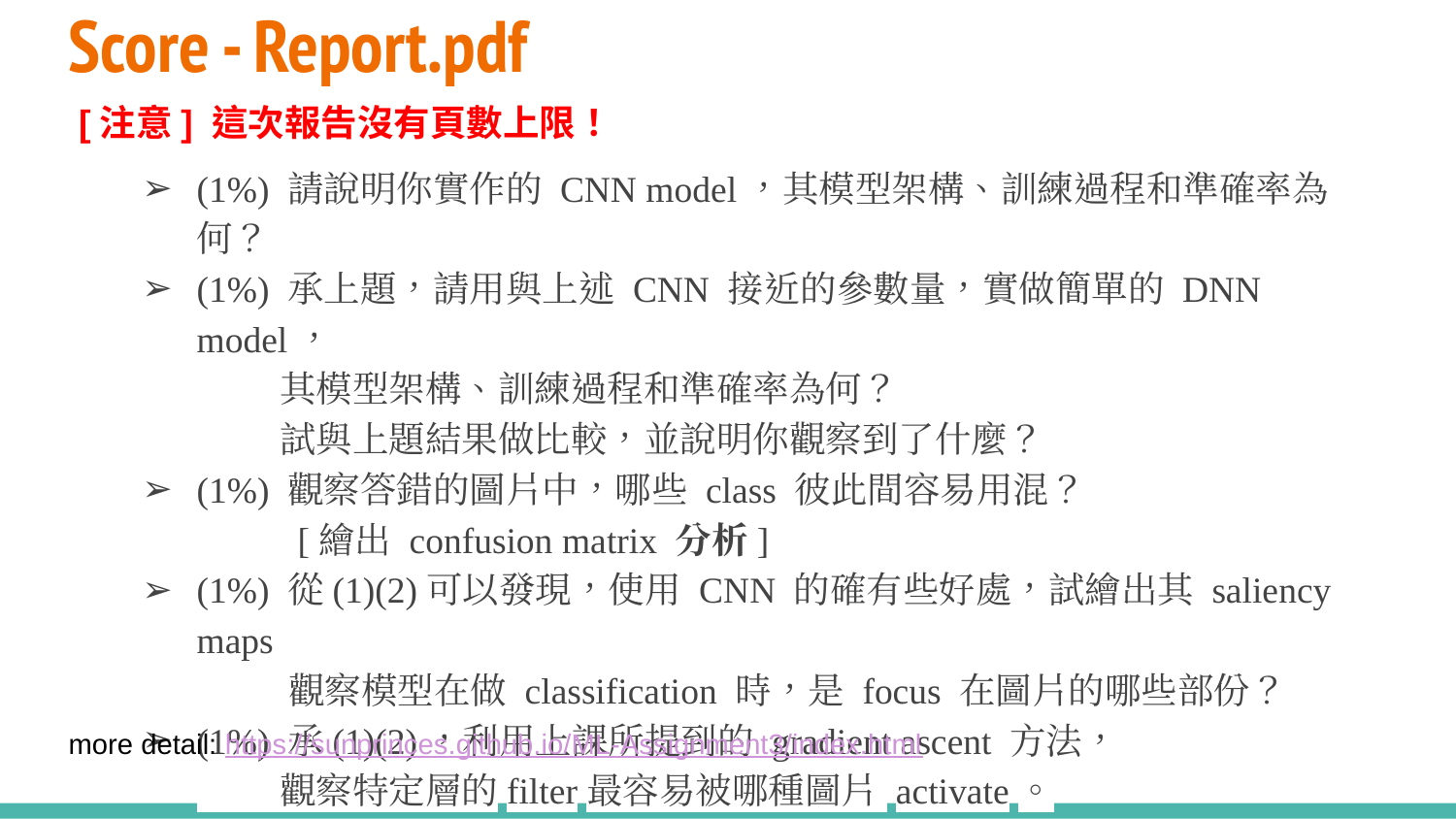

# Score - Report.pdf
[注意] 這次報告沒有頁數上限！
(1%) 請說明你實作的 CNN model，其模型架構、訓練過程和準確率為何？
(1%) 承上題，請用與上述 CNN 接近的參數量，實做簡單的 DNN model，
         其模型架構、訓練過程和準確率為何？
         試與上題結果做比較，並說明你觀察到了什麼？
(1%) 觀察答錯的圖片中，哪些 class 彼此間容易用混？
          [繪出 confusion matrix 分析]
(1%) 從(1)(2)可以發現，使用 CNN 的確有些好處，試繪出其 saliency maps
         觀察模型在做 classification 時，是 focus 在圖片的哪些部份？
(1%) 承(1)(2)，利用上課所提到的 gradient ascent 方法，
         觀察特定層的filter最容易被哪種圖片 activate。
[Bonus](1%) 從 training data 中移除部份 label，實做 semi-supervised learning
more detail: https://sunprinces.github.io/ML-Assignment3/index.html